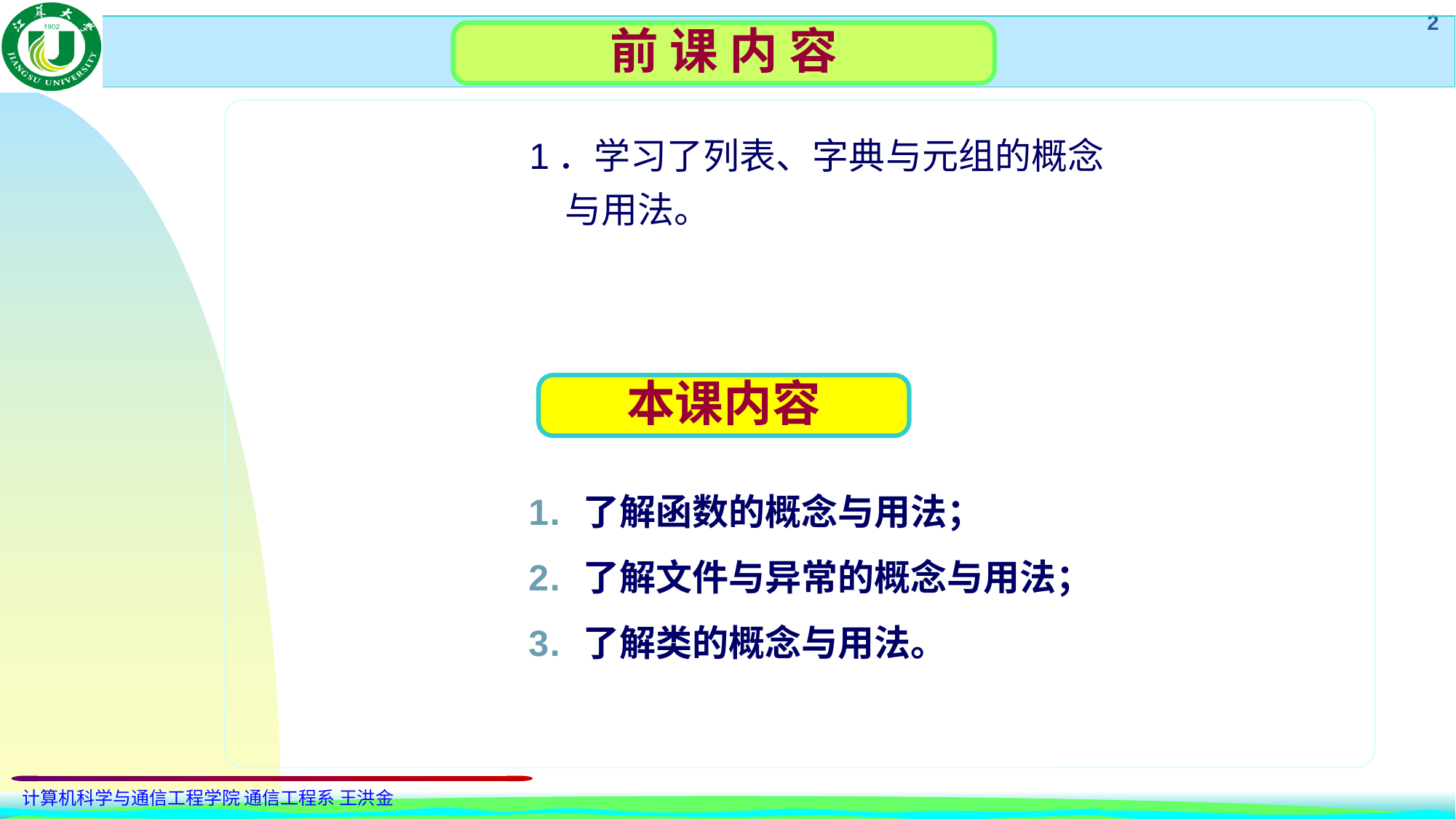

前 课 内 容
1．学习了列表、字典与元组的概念与用法。
本课内容
了解函数的概念与用法；
了解文件与异常的概念与用法；
了解类的概念与用法。